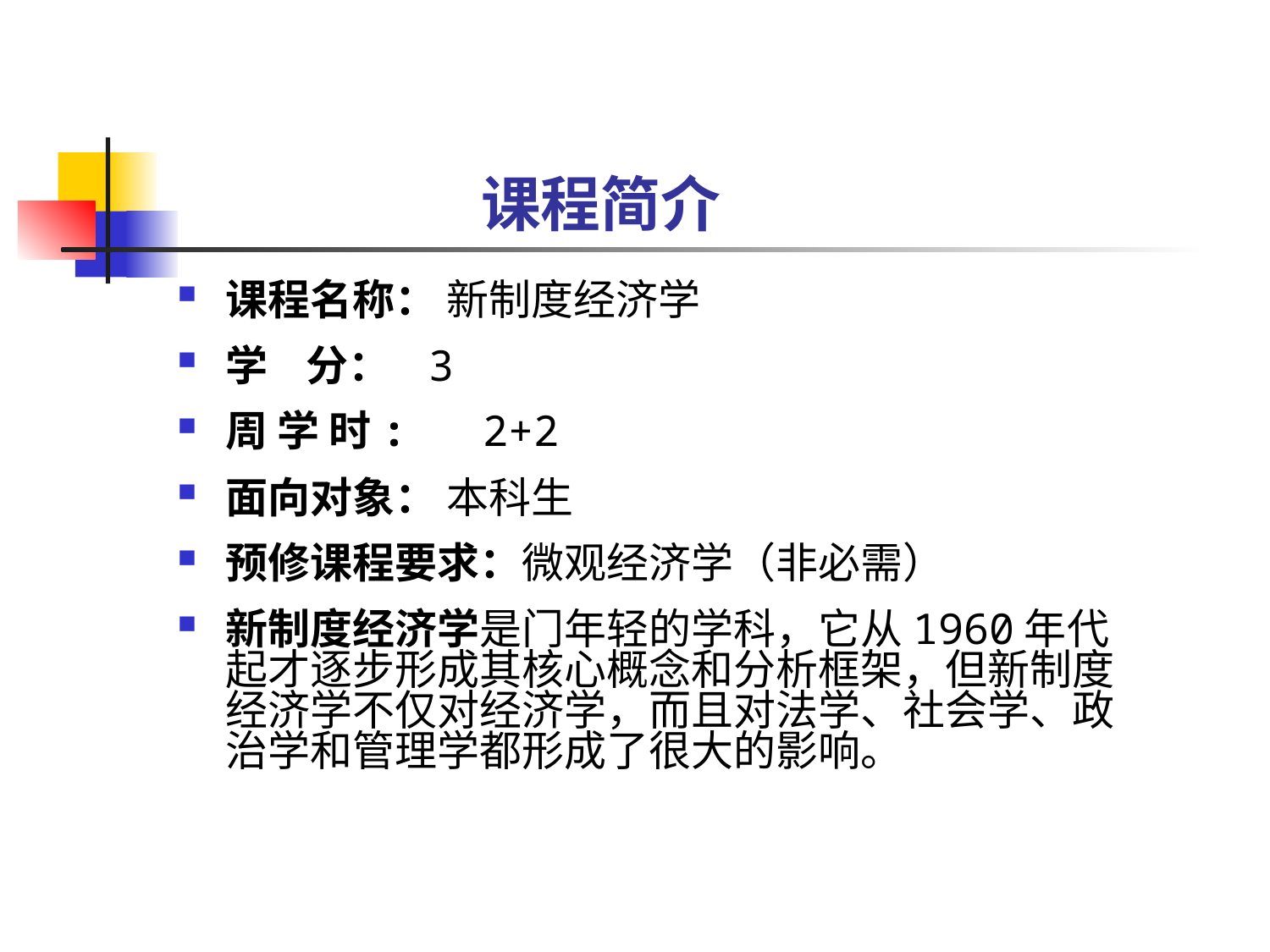

# 课程简介
课程名称： 新制度经济学
学    分：   3
周 学 时:   2+2
面向对象： 本科生
预修课程要求：微观经济学（非必需）
新制度经济学是门年轻的学科，它从1960年代起才逐步形成其核心概念和分析框架，但新制度经济学不仅对经济学，而且对法学、社会学、政治学和管理学都形成了很大的影响。